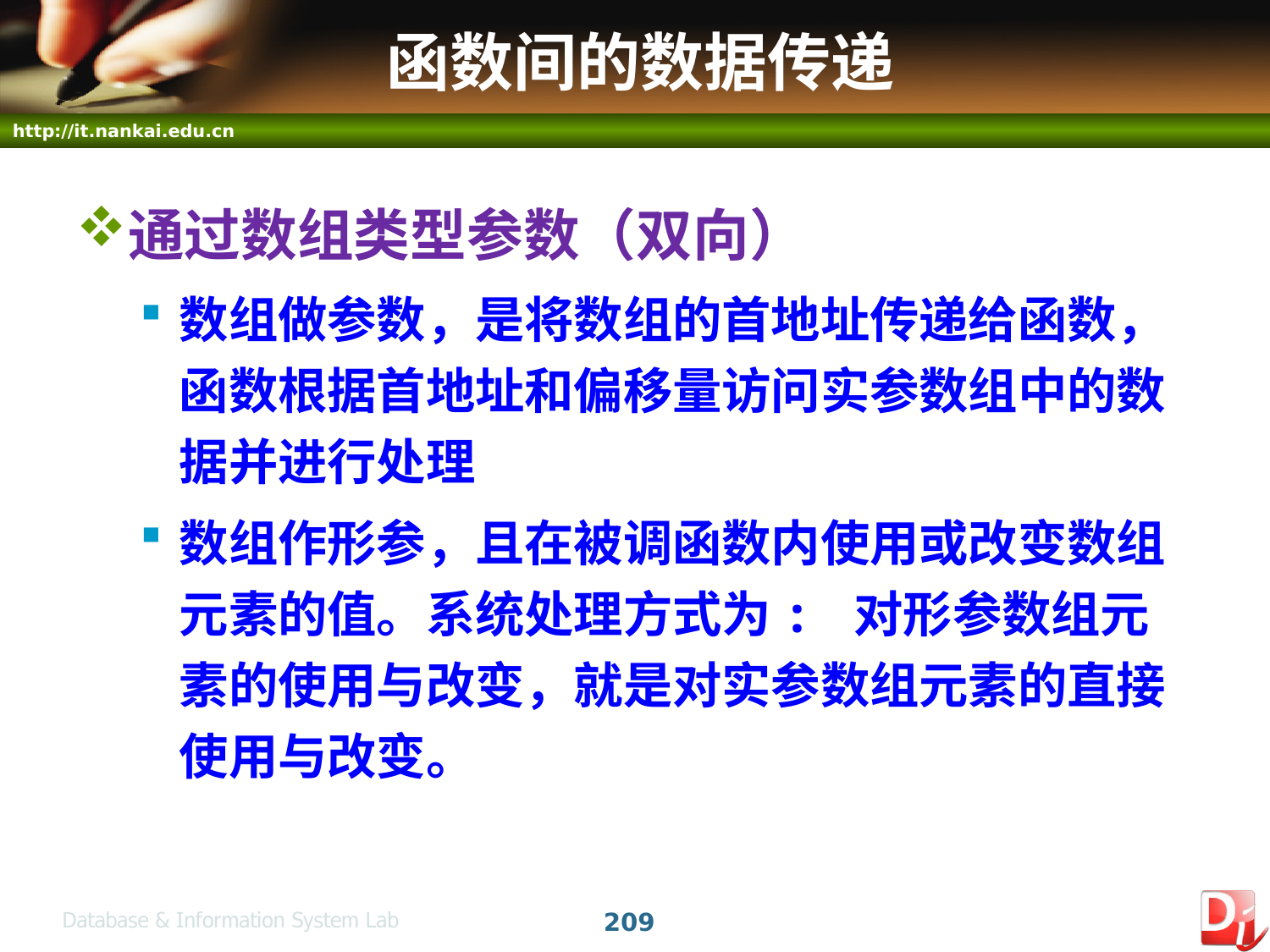

# 函数间的数据传递
通过数组类型参数（双向）
数组做参数，是将数组的首地址传递给函数，函数根据首地址和偏移量访问实参数组中的数据并进行处理
数组作形参，且在被调函数内使用或改变数组元素的值。系统处理方式为: 对形参数组元素的使用与改变，就是对实参数组元素的直接使用与改变。
209
Database & Information System Lab